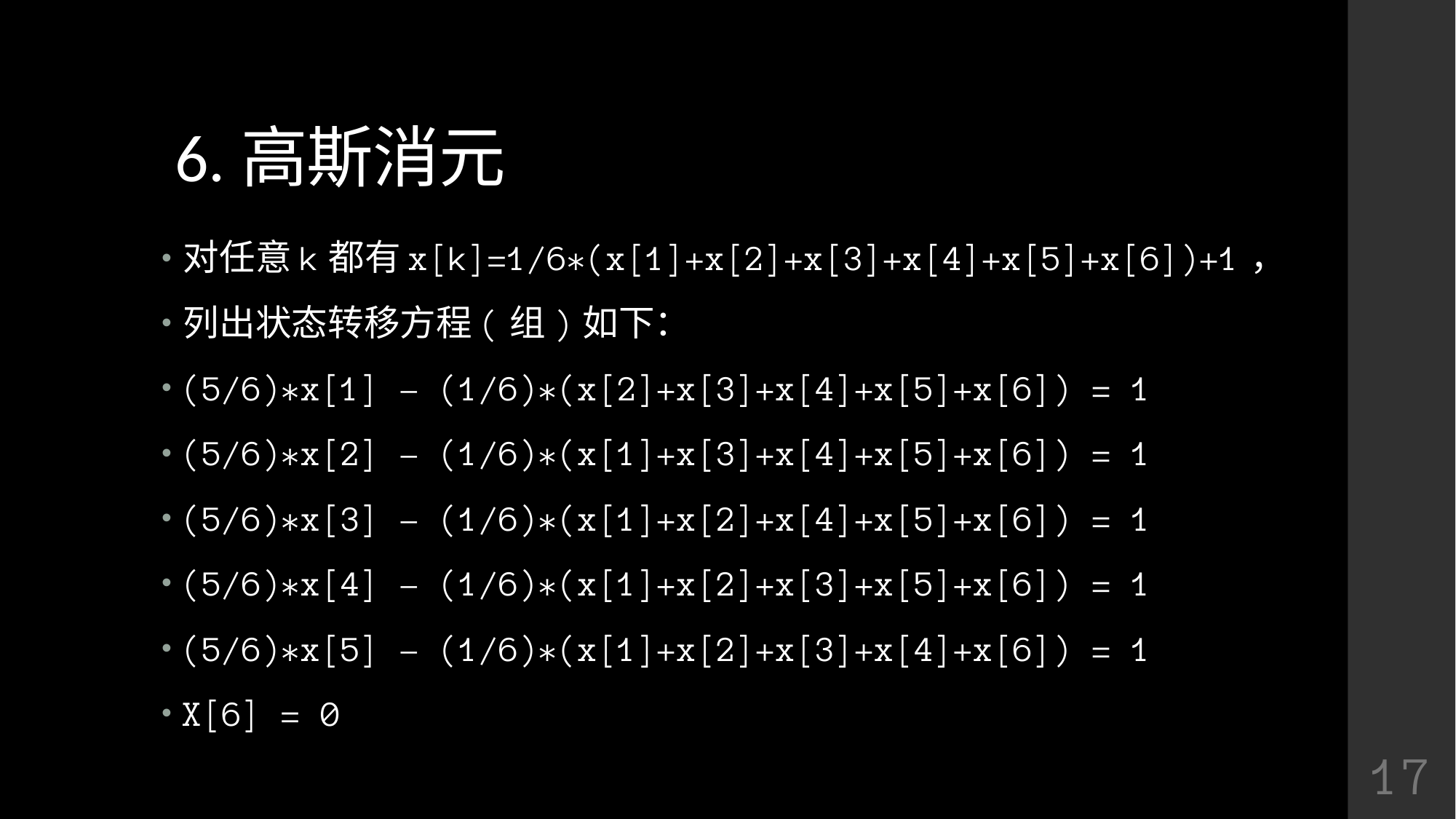

# 6.高斯消元
对任意k都有x[k]=1/6*(x[1]+x[2]+x[3]+x[4]+x[5]+x[6])+1，
列出状态转移方程(组)如下：
(5/6)*x[1] – (1/6)*(x[2]+x[3]+x[4]+x[5]+x[6]) = 1
(5/6)*x[2] – (1/6)*(x[1]+x[3]+x[4]+x[5]+x[6]) = 1
(5/6)*x[3] – (1/6)*(x[1]+x[2]+x[4]+x[5]+x[6]) = 1
(5/6)*x[4] – (1/6)*(x[1]+x[2]+x[3]+x[5]+x[6]) = 1
(5/6)*x[5] – (1/6)*(x[1]+x[2]+x[3]+x[4]+x[6]) = 1
X[6] = 0

17